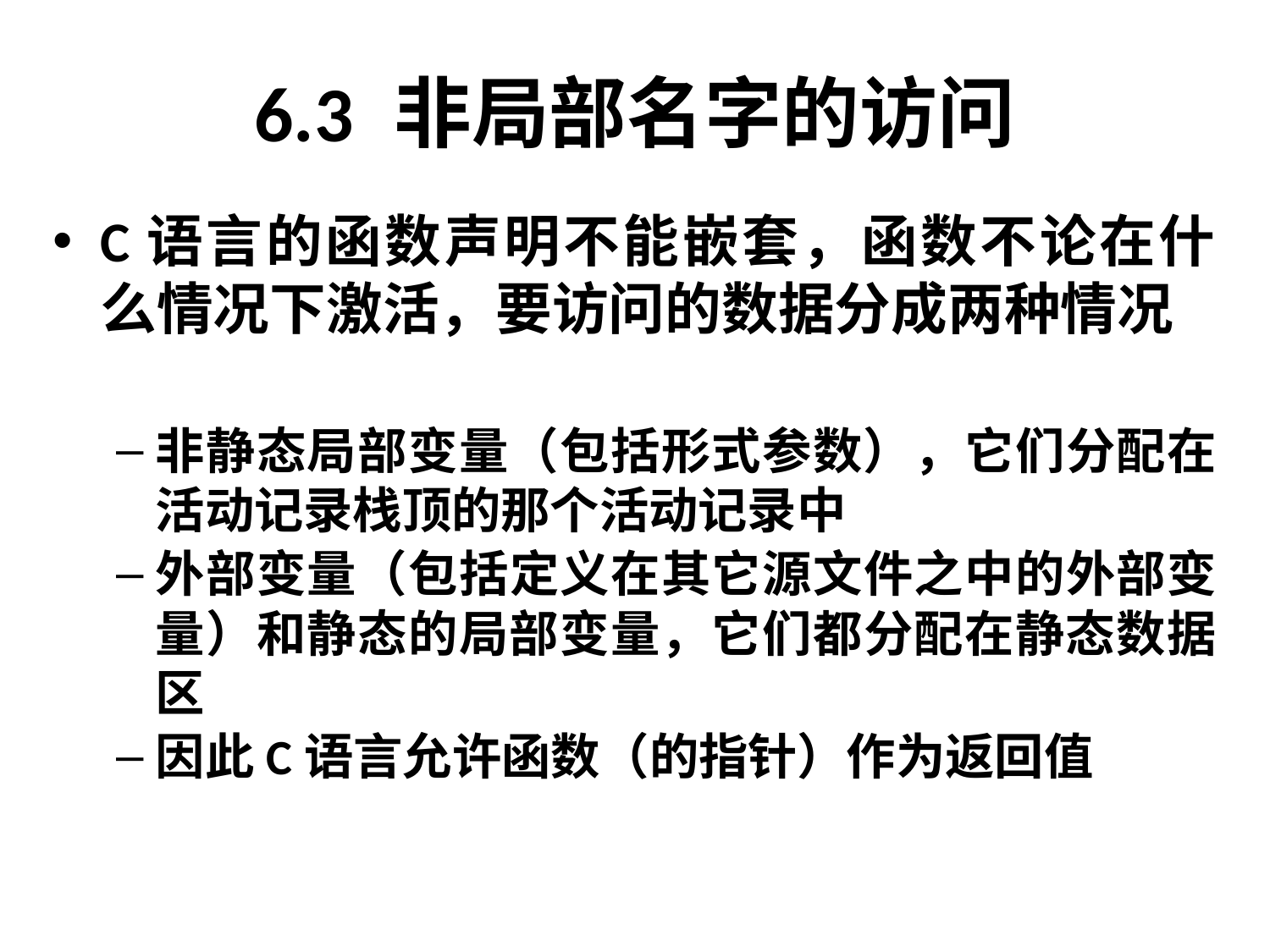

# 6.3 非局部名字的访问
C语言的函数声明不能嵌套，函数不论在什么情况下激活，要访问的数据分成两种情况

非静态局部变量（包括形式参数），它们分配在活动记录栈顶的那个活动记录中
外部变量（包括定义在其它源文件之中的外部变量）和静态的局部变量，它们都分配在静态数据区
因此C语言允许函数（的指针）作为返回值